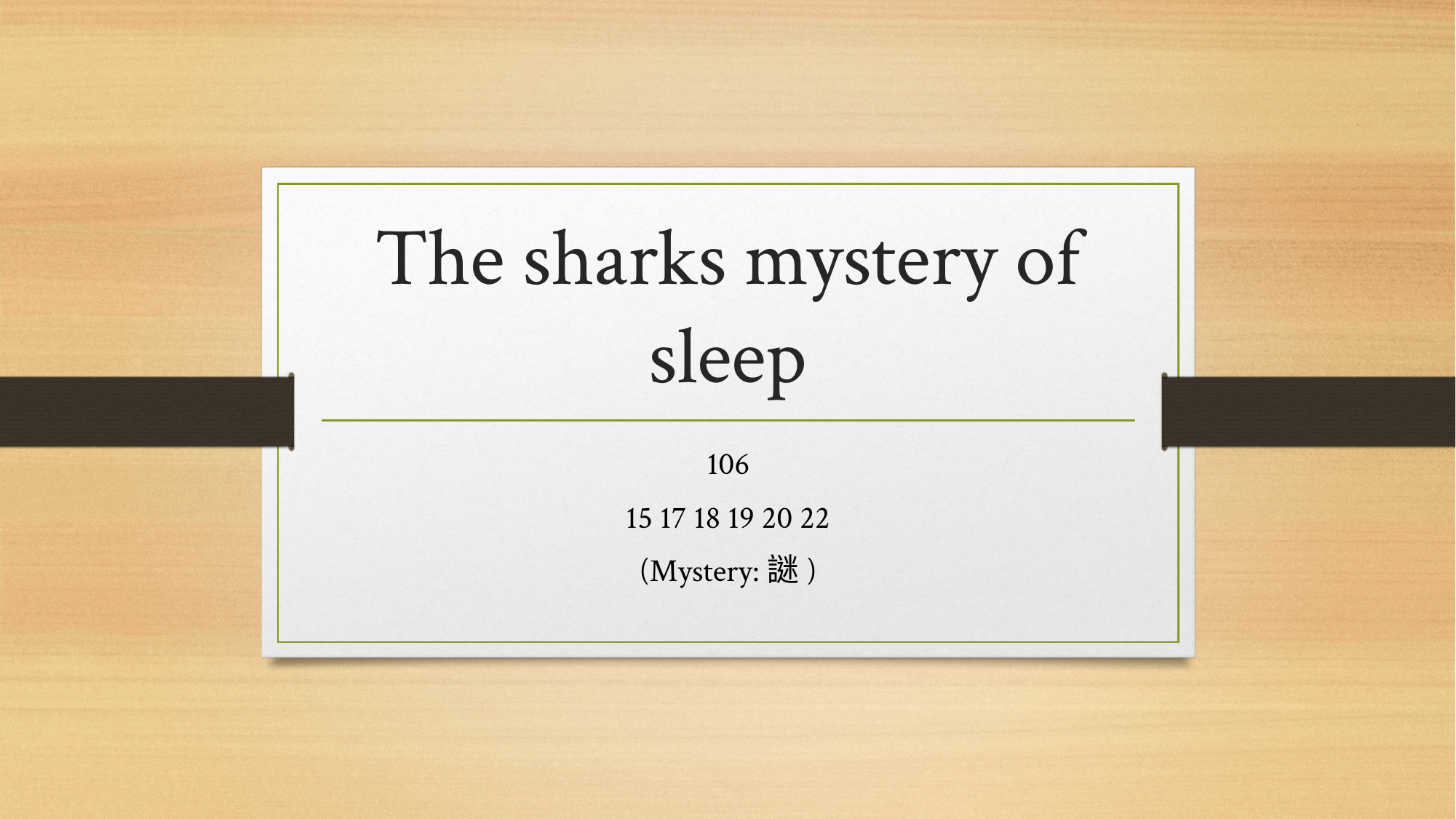

# The sharks mystery of sleep
106
15 17 18 19 20 22
(Mystery:謎)